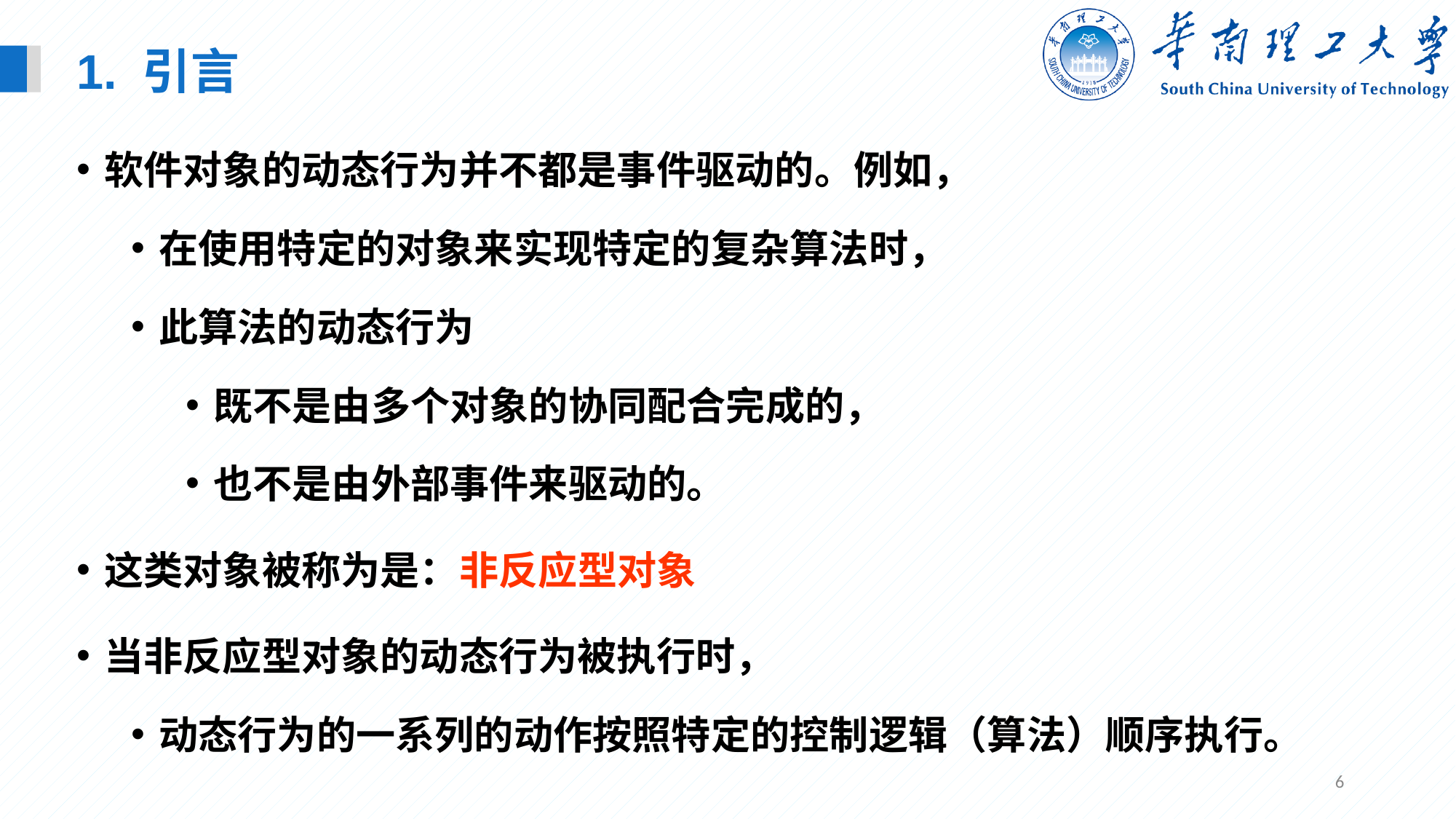

1. 引言
软件对象的动态行为并不都是事件驱动的。例如，
在使用特定的对象来实现特定的复杂算法时，
此算法的动态行为
既不是由多个对象的协同配合完成的，
也不是由外部事件来驱动的。
这类对象被称为是：非反应型对象
当非反应型对象的动态行为被执行时，
动态行为的一系列的动作按照特定的控制逻辑（算法）顺序执行。
6